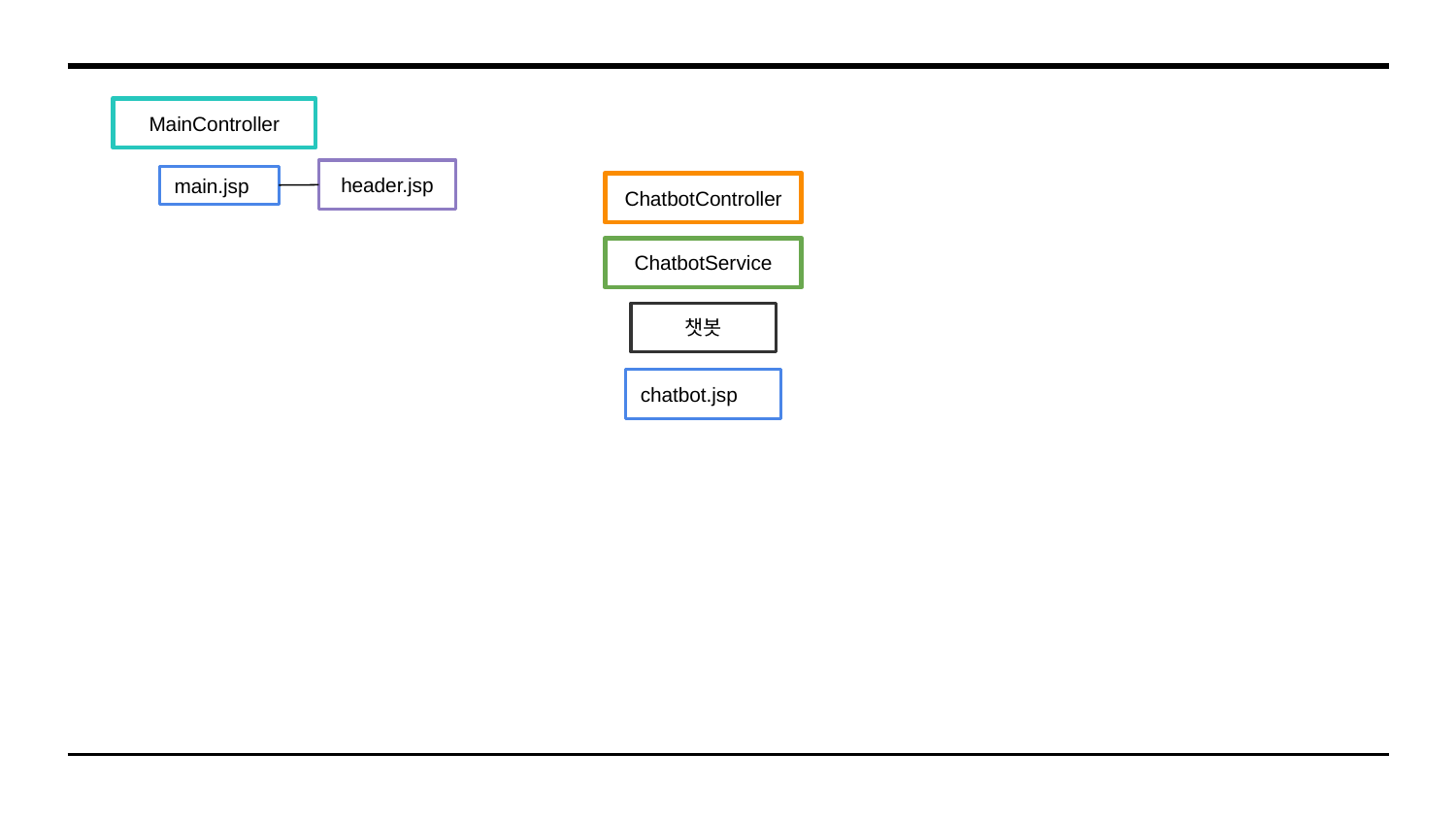

MainController
header.jsp
main.jsp
ChatbotController
ChatbotService
챗봇
chatbot.jsp